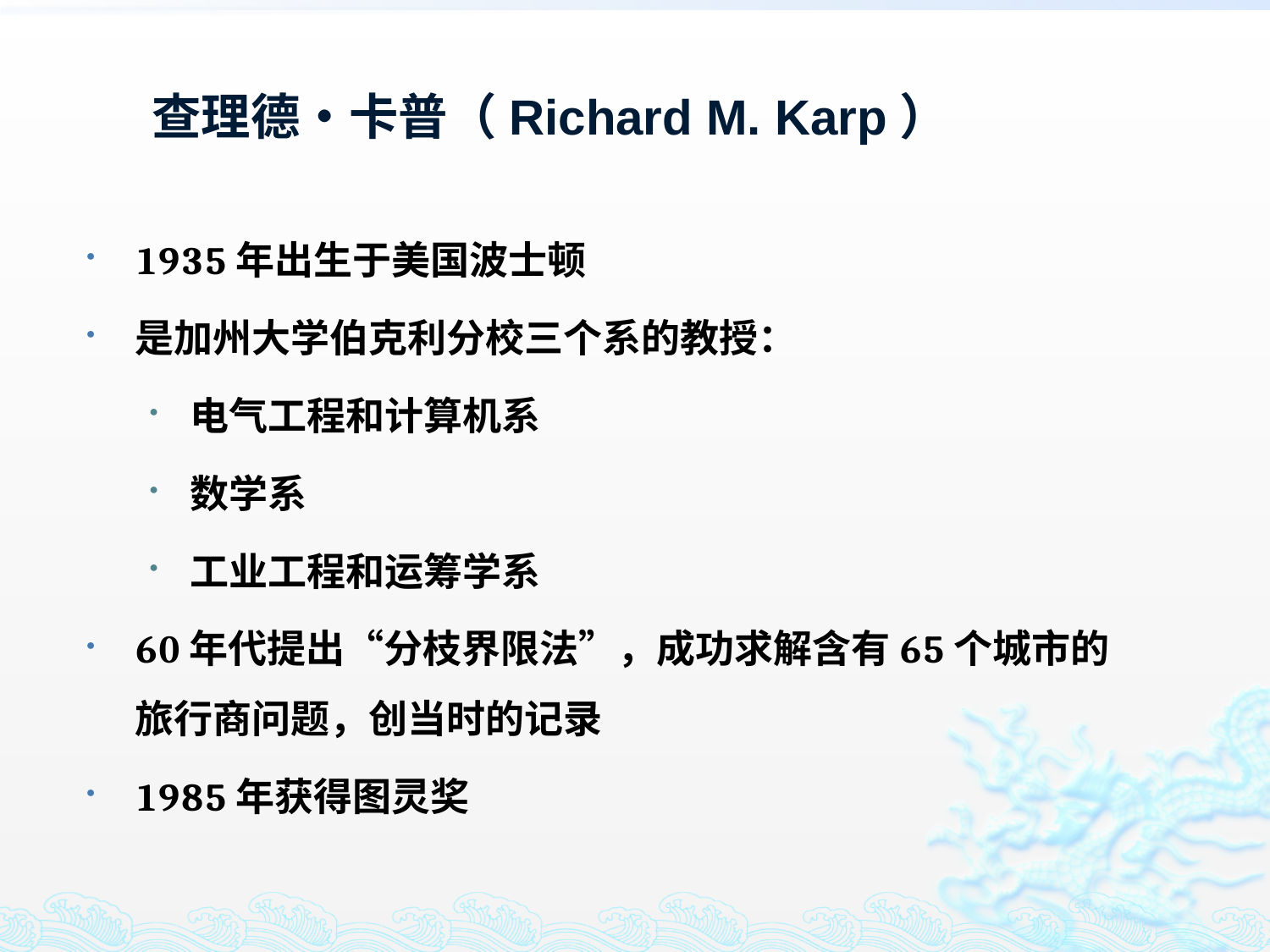

# 查理德•卡普（Richard M. Karp）
1935年出生于美国波士顿
是加州大学伯克利分校三个系的教授：
电气工程和计算机系
数学系
工业工程和运筹学系
60年代提出“分枝界限法”，成功求解含有65个城市的旅行商问题，创当时的记录
1985年获得图灵奖